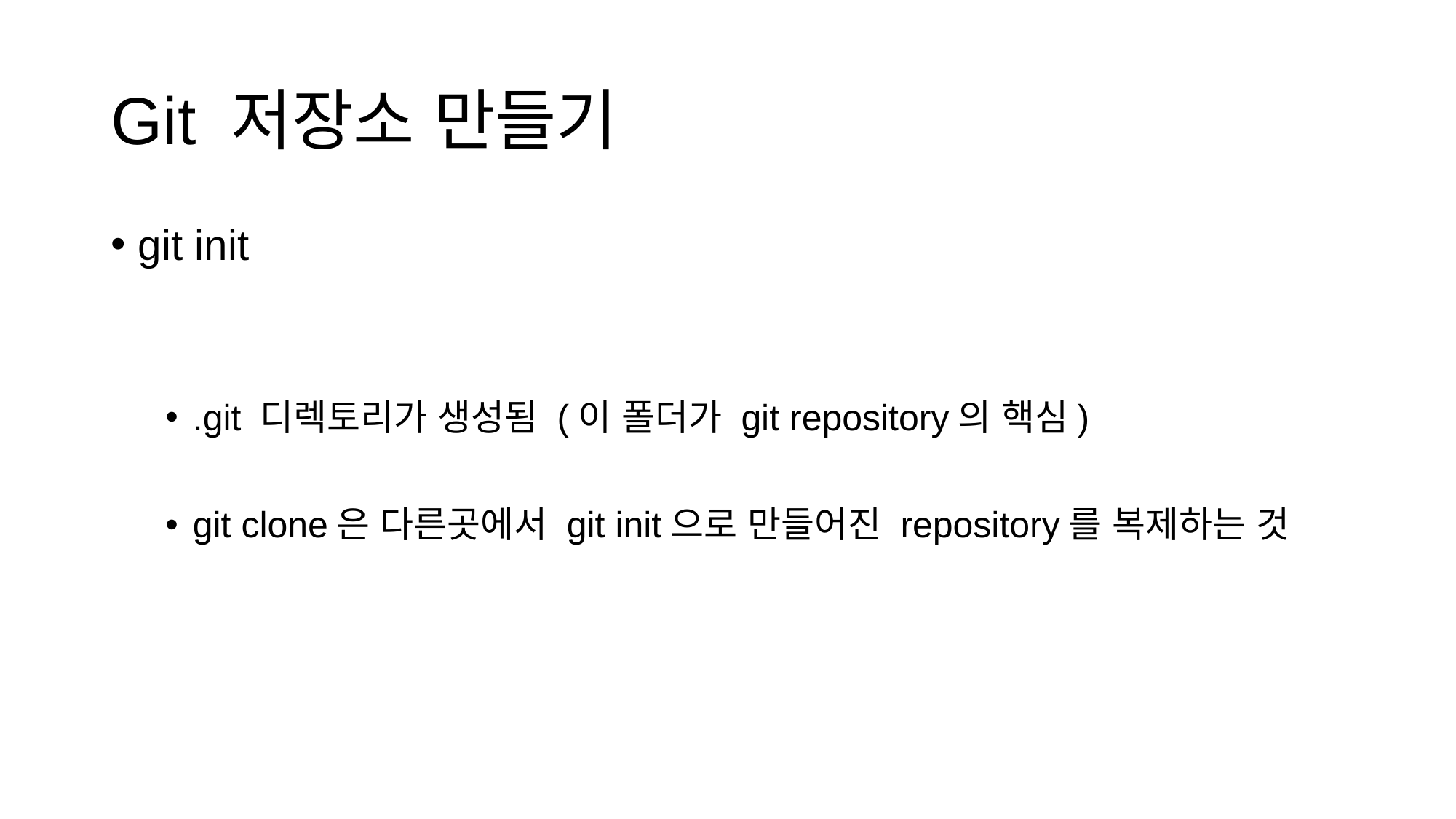

# Git 저장소 만들기
git init

.git 디렉토리가 생성됨 (이 폴더가 git repository의 핵심)

git clone은 다른곳에서 git init으로 만들어진 repository를 복제하는 것